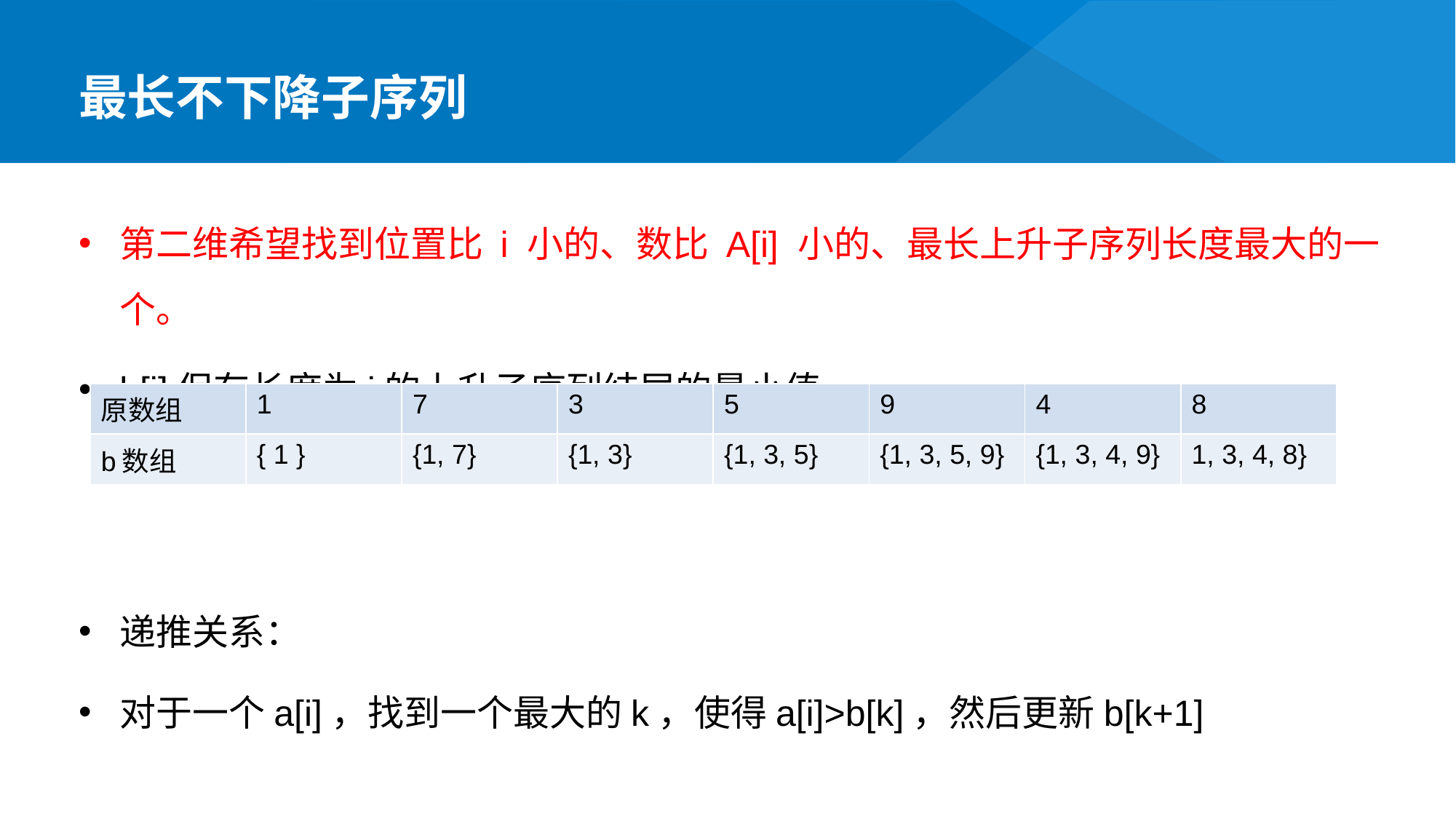

最长不下降子序列
第二维希望找到位置比 i 小的、数比 A[i] 小的、最长上升子序列长度最大的一个。
b[i]保存长度为i的上升子序列结尾的最小值

递推关系：
对于一个a[i]，找到一个最大的k，使得a[i]>b[k]，然后更新b[k+1]

| 原数组 | 1 | 7 | 3 | 5 | 9 | 4 | 8 |
| --- | --- | --- | --- | --- | --- | --- | --- |
| b数组 | { 1 } | {1, 7} | {1, 3} | {1, 3, 5} | {1, 3, 5, 9} | {1, 3, 4, 9} | 1, 3, 4, 8} |